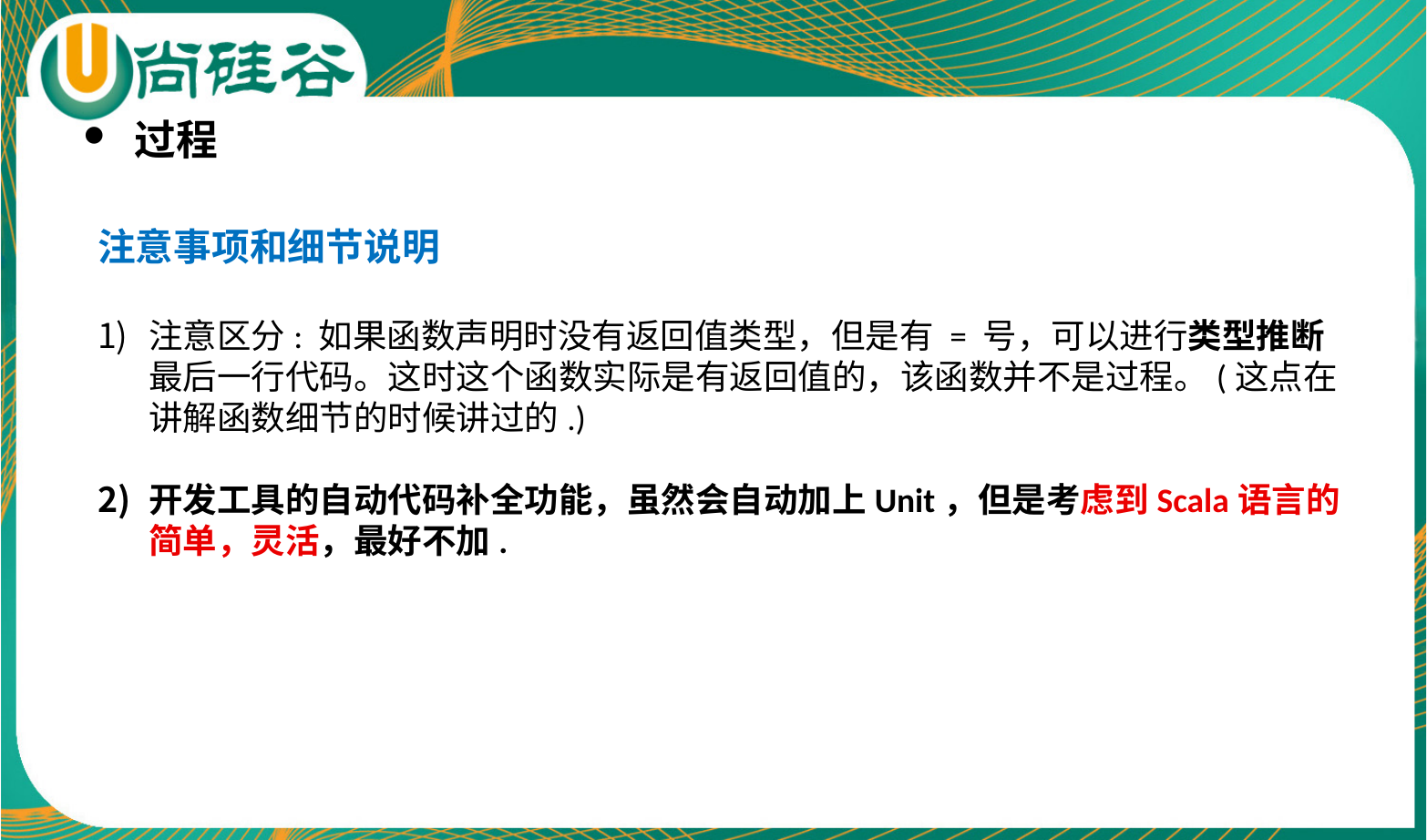

过程

注意事项和细节说明

注意区分: 如果函数声明时没有返回值类型，但是有 = 号，可以进行类型推断最后一行代码。这时这个函数实际是有返回值的，该函数并不是过程。(这点在讲解函数细节的时候讲过的.)

开发工具的自动代码补全功能，虽然会自动加上Unit，但是考虑到Scala语言的简单，灵活，最好不加.